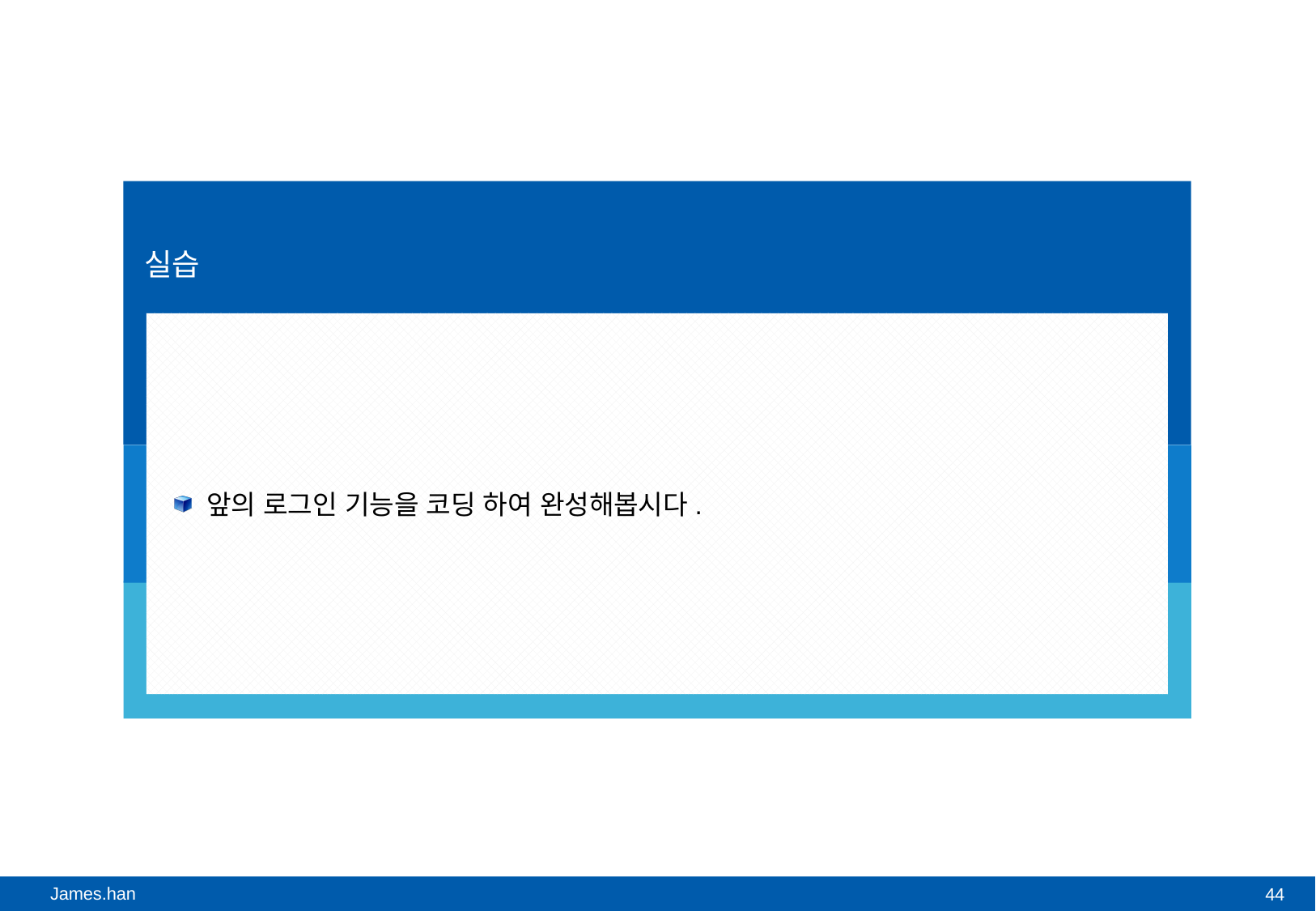

앞의 로그인 기능을 코딩 하여 완성해봅시다.
44